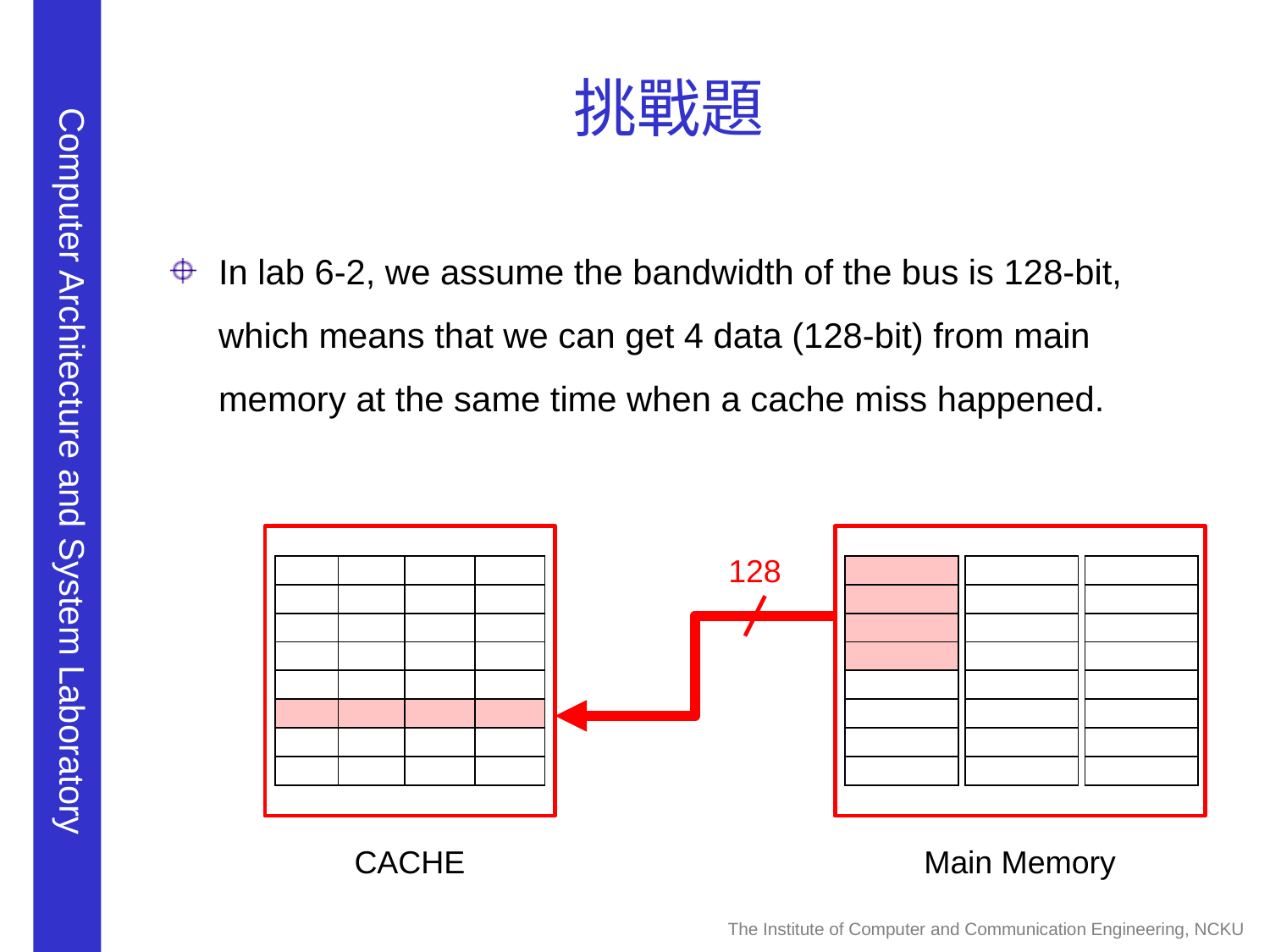

# 挑戰題
In lab 6-2, we assume the bandwidth of the bus is 128-bit, which means that we can get 4 data (128-bit) from main memory at the same time when a cache miss happened.

128
|  |  |  |  |
| --- | --- | --- | --- |
|  |  |  |  |
|  |  |  |  |
|  |  |  |  |
|  |  |  |  |
|  |  |  |  |
|  |  |  |  |
|  |  |  |  |
|  |
| --- |
|  |
|  |
|  |
|  |
|  |
|  |
|  |
|  |
| --- |
|  |
|  |
|  |
|  |
|  |
|  |
|  |
|  |
| --- |
|  |
|  |
|  |
|  |
|  |
|  |
|  |
CACHE
Main Memory